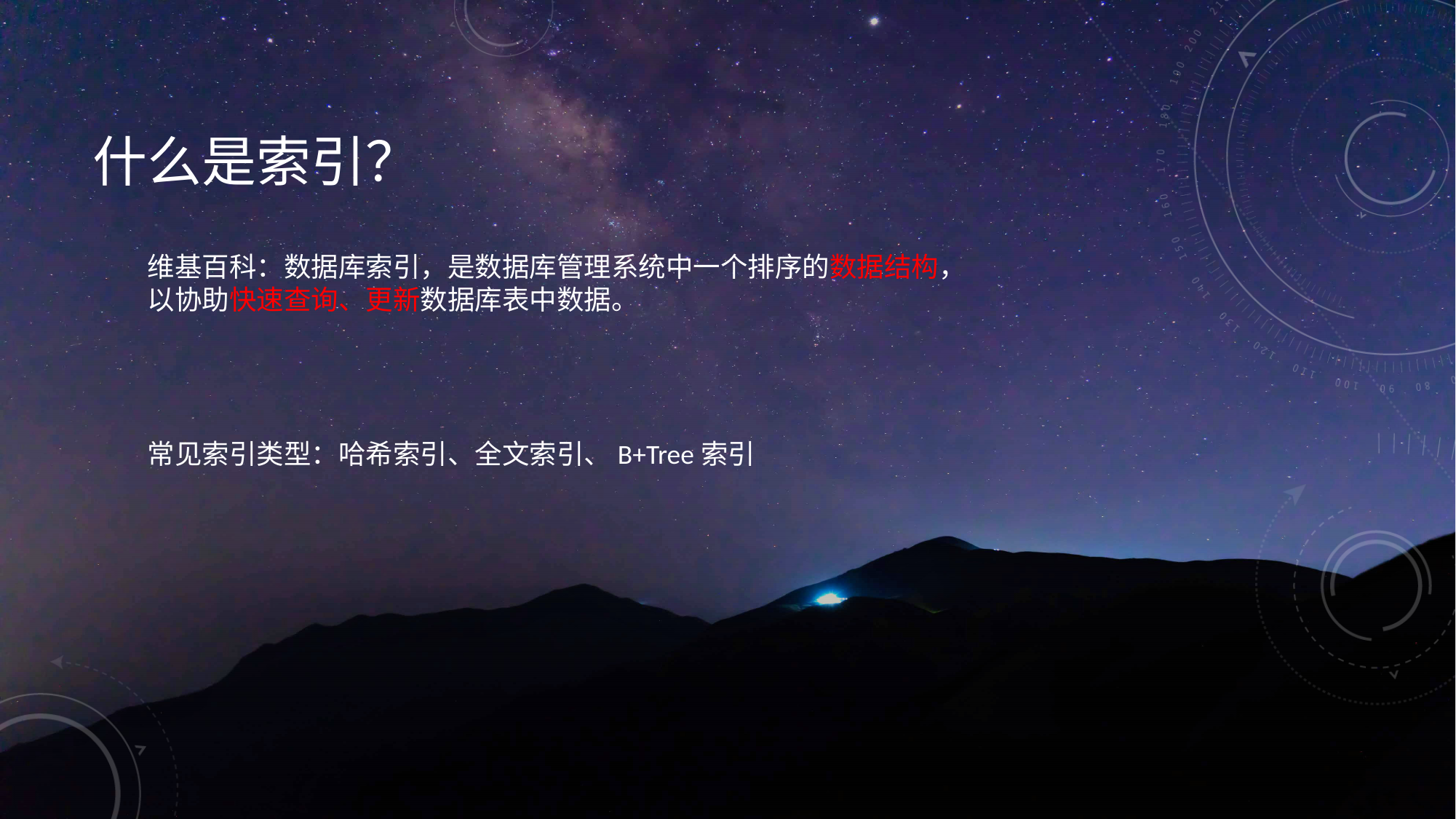

# 什么是索引？
维基百科：数据库索引，是数据库管理系统中一个排序的数据结构，以协助快速查询、更新数据库表中数据。
常见索引类型：哈希索引、全文索引、B+Tree索引